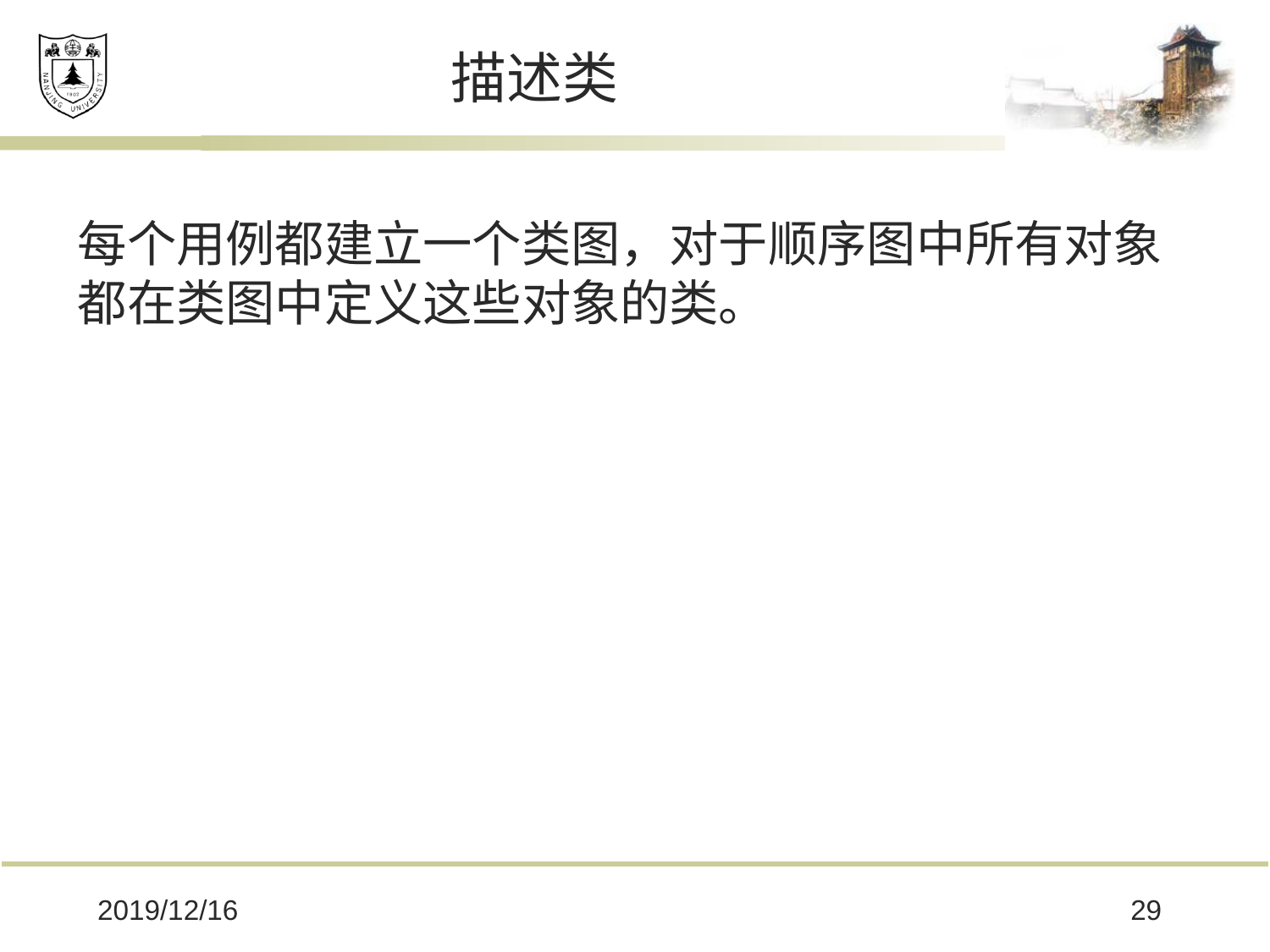

# 描述类
每个用例都建立一个类图，对于顺序图中所有对象都在类图中定义这些对象的类。

2019/12/16
29